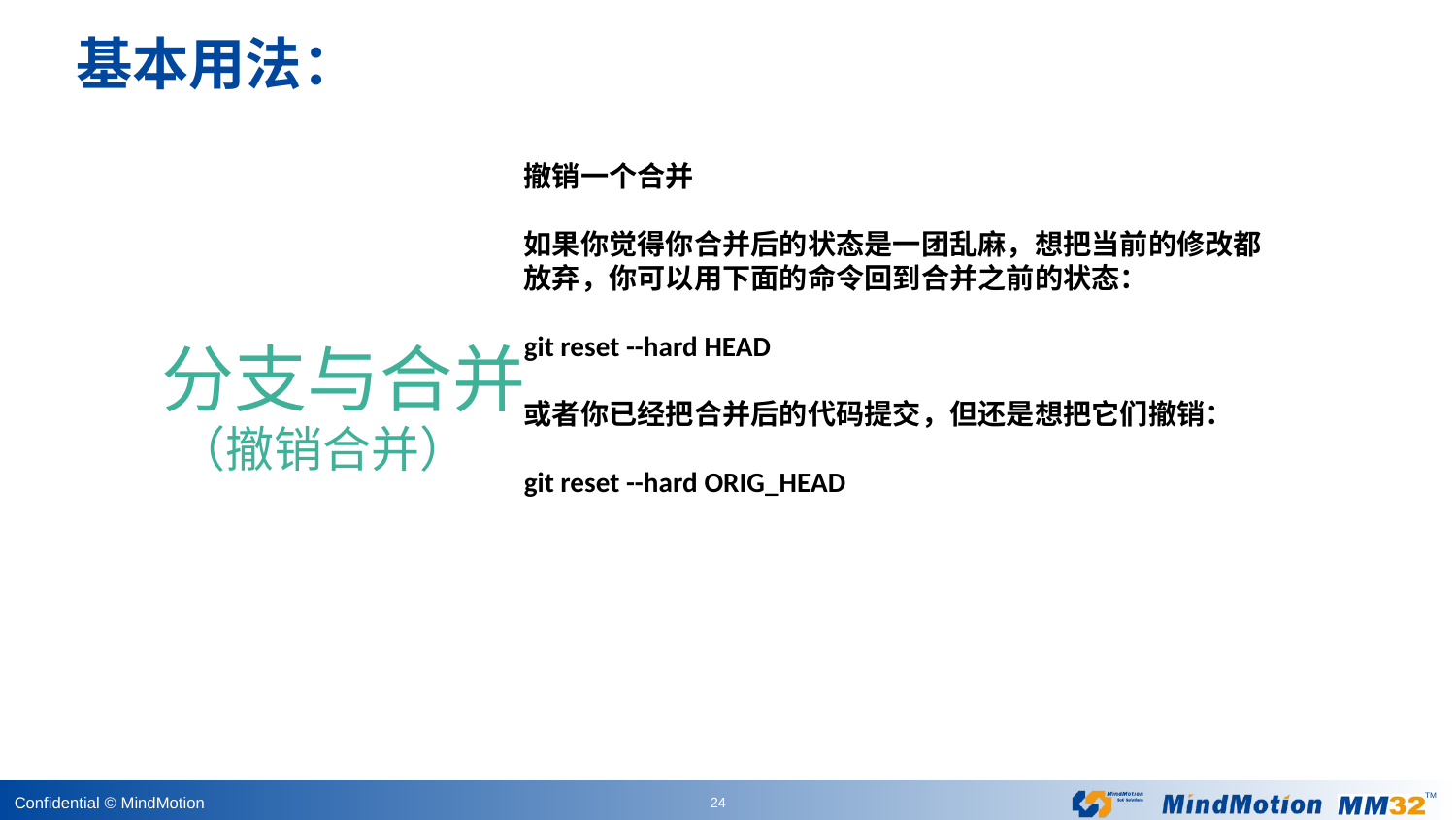

# 基本用法：
撤销一个合并
如果你觉得你合并后的状态是一团乱麻，想把当前的修改都放弃，你可以用下面的命令回到合并之前的状态：
git reset --hard HEAD
或者你已经把合并后的代码提交，但还是想把它们撤销：
git reset --hard ORIG_HEAD
 分支与合并
（撤销合并）
24